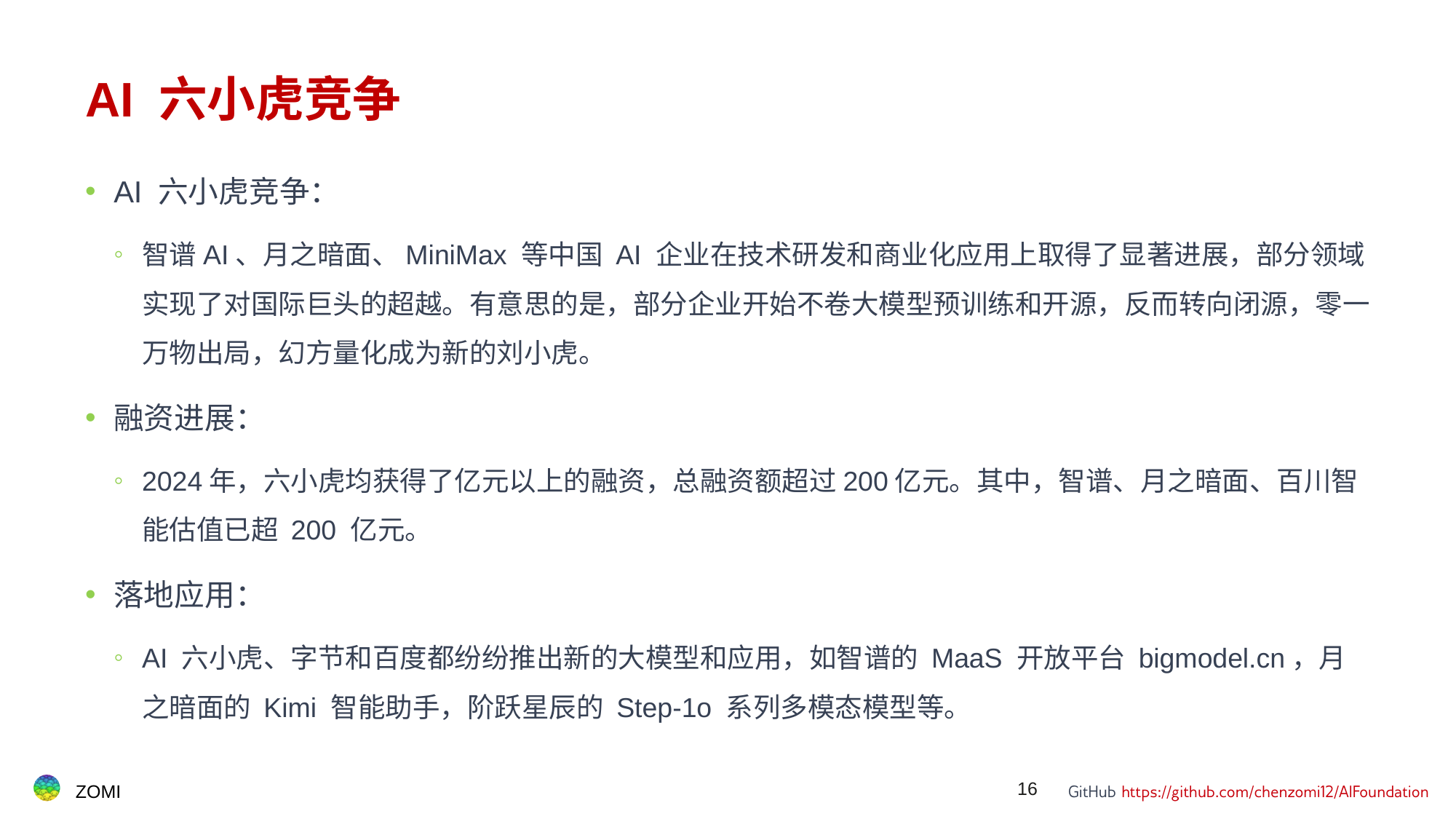

# AI 六小虎竞争
AI 六小虎竞争：
智谱AI、月之暗面、MiniMax 等中国 AI 企业在技术研发和商业化应用上取得了显著进展，部分领域实现了对国际巨头的超越。有意思的是，部分企业开始不卷大模型预训练和开源，反而转向闭源，零一万物出局，幻方量化成为新的刘小虎。
融资进展：
2024年，六小虎均获得了亿元以上的融资，总融资额超过200亿元。其中，智谱、月之暗面、百川智能估值已超 200 亿元。
落地应用：
AI 六小虎、字节和百度都纷纷推出新的大模型和应用，如智谱的 MaaS 开放平台 bigmodel.cn，月之暗面的 Kimi 智能助手，阶跃星辰的 Step-1o 系列多模态模型等。